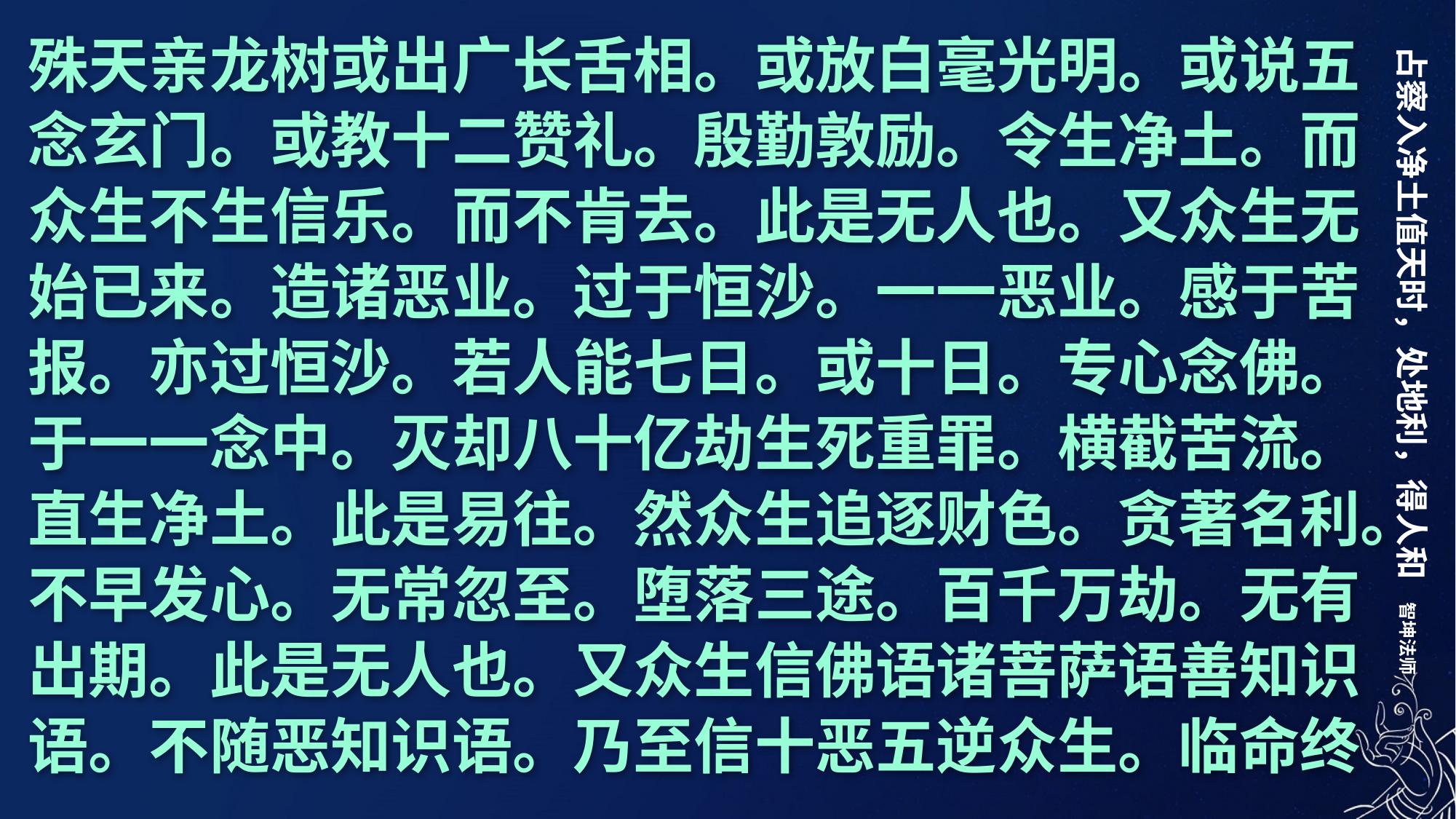

殊天亲龙树或出广长舌相。或放白毫光明。或说五念玄门。或教十二赞礼。殷勤敦励。令生净土。而众生不生信乐。而不肯去。此是无人也。又众生无始已来。造诸恶业。过于恒沙。一一恶业。感于苦报。亦过恒沙。若人能七日。或十日。专心念佛。于一一念中。灭却八十亿劫生死重罪。横截苦流。直生净土。此是易往。然众生追逐财色。贪著名利。不早发心。无常忽至。堕落三途。百千万劫。无有出期。此是无人也。又众生信佛语诸菩萨语善知识语。不随恶知识语。乃至信十恶五逆众生。临命终